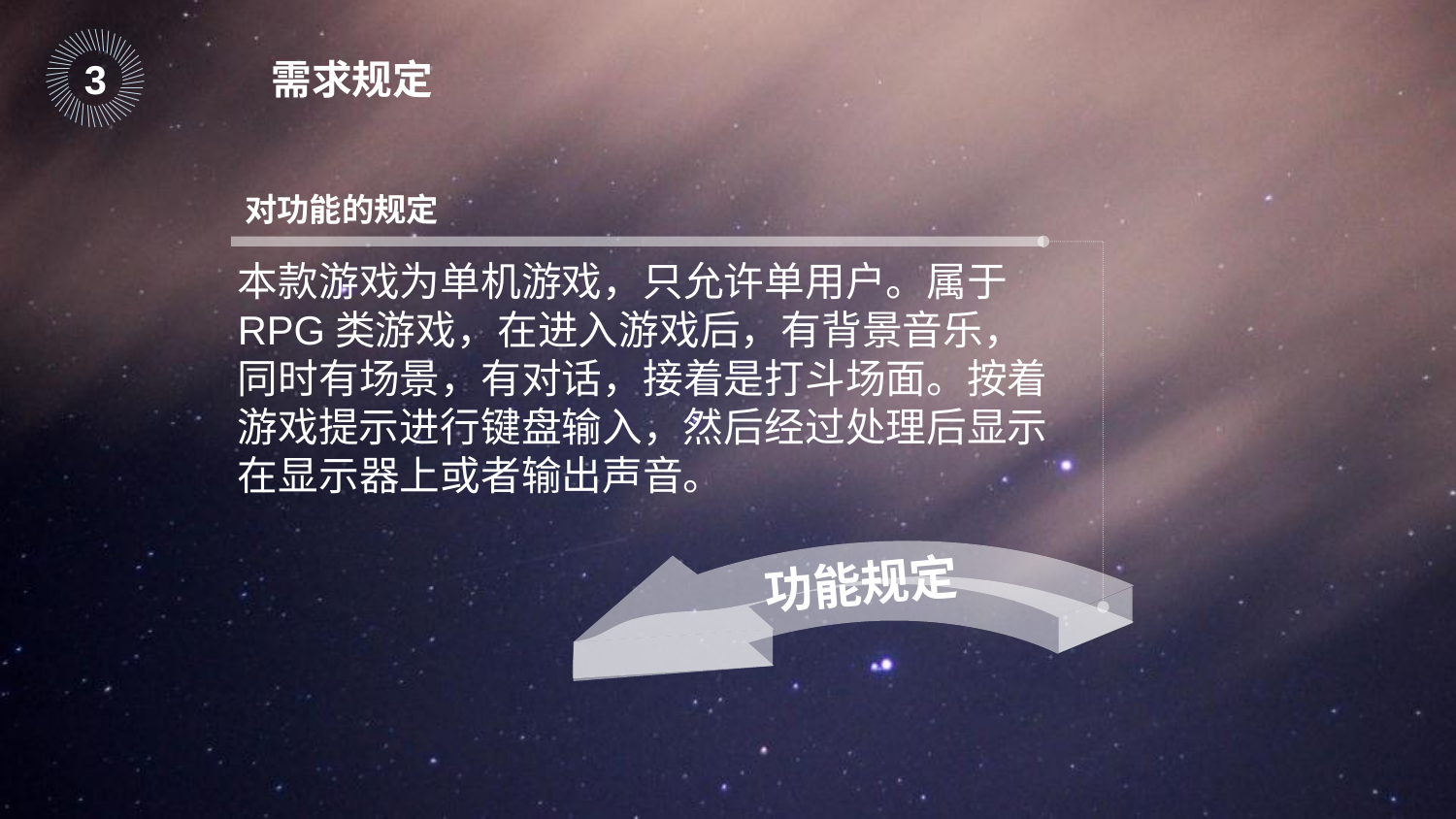

｜
｜
｜
｜
｜
｜
｜
｜
｜
｜
｜
｜
｜
｜
｜
｜
｜
｜
｜
｜
｜
｜
｜
｜
｜
｜
｜
｜
｜
｜
｜
｜
｜
｜
｜
｜
｜
｜
｜
｜
｜
｜
｜
｜
｜
｜
3
需求规定
对功能的规定

本款游戏为单机游戏，只允许单用户。属于RPG类游戏，在进入游戏后，有背景音乐，同时有场景，有对话，接着是打斗场面。按着游戏提示进行键盘输入，然后经过处理后显示在显示器上或者输出声音。

功能规定